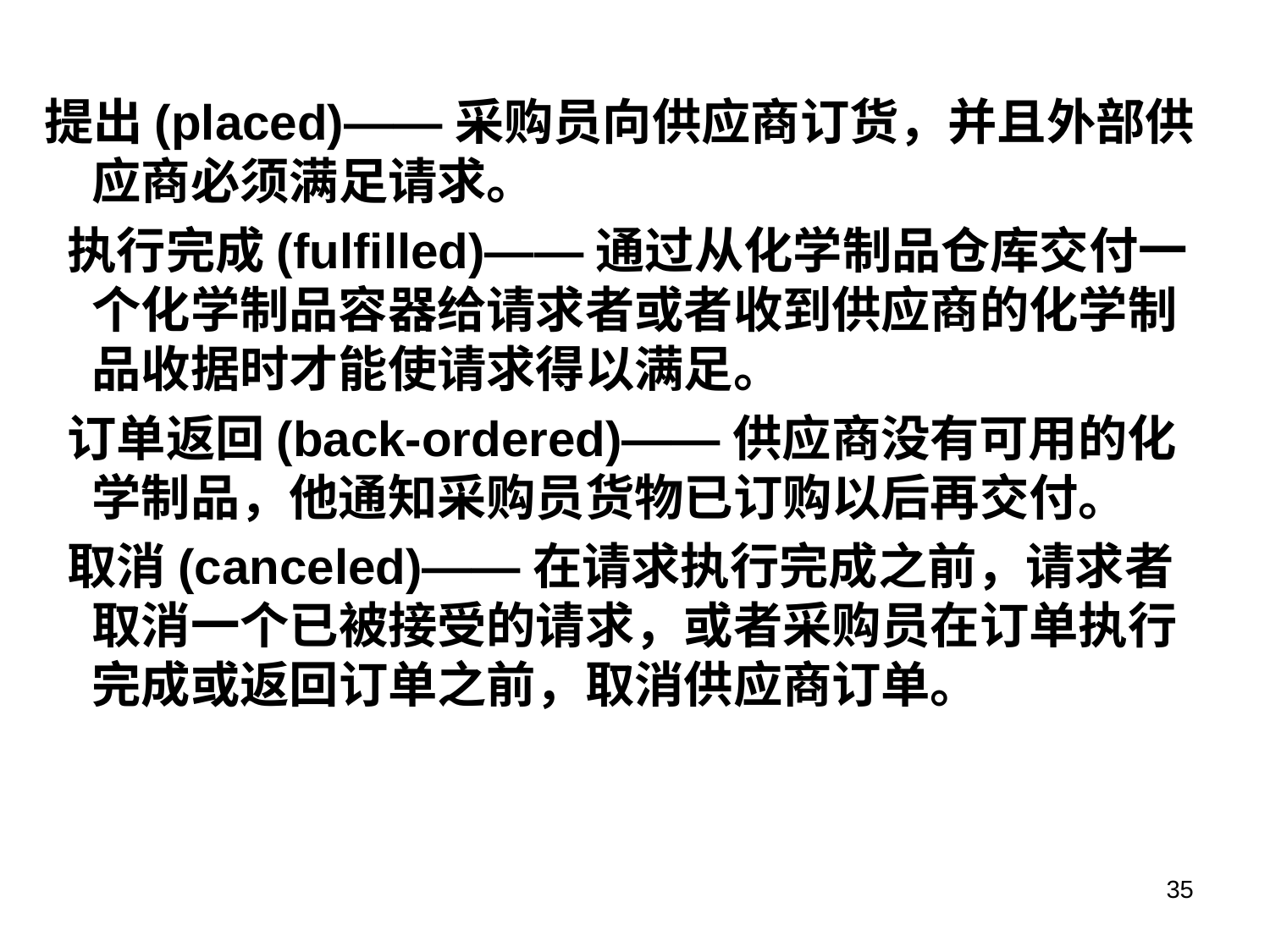

提出(placed)——采购员向供应商订货，并且外部供应商必须满足请求。
 执行完成(fulfilled)——通过从化学制品仓库交付一个化学制品容器给请求者或者收到供应商的化学制品收据时才能使请求得以满足。
 订单返回(back-ordered)——供应商没有可用的化学制品，他通知采购员货物已订购以后再交付。
 取消(canceled)——在请求执行完成之前，请求者取消一个已被接受的请求，或者采购员在订单执行完成或返回订单之前，取消供应商订单。
35